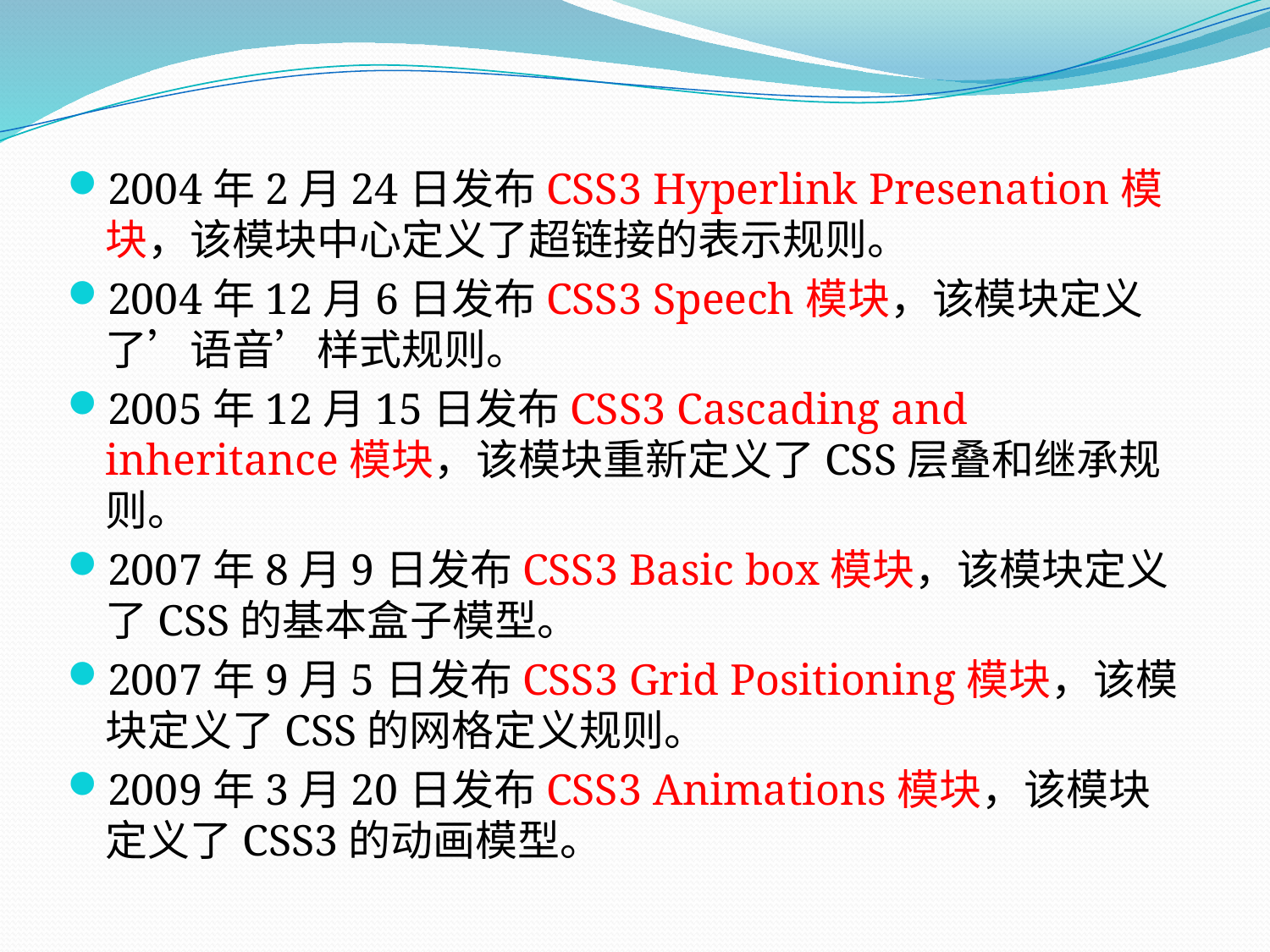

2004年2月24日发布CSS3 Hyperlink Presenation模块，该模块中心定义了超链接的表示规则。
2004年12月6日发布CSS3 Speech模块，该模块定义了’语音’样式规则。
2005年12月15日发布CSS3 Cascading and inheritance模块，该模块重新定义了CSS层叠和继承规则。
2007年8月9日发布CSS3 Basic box模块，该模块定义了CSS的基本盒子模型。
2007年9月5日发布CSS3 Grid Positioning模块，该模块定义了CSS的网格定义规则。
2009年3月20日发布CSS3 Animations模块，该模块定义了CSS3的动画模型。